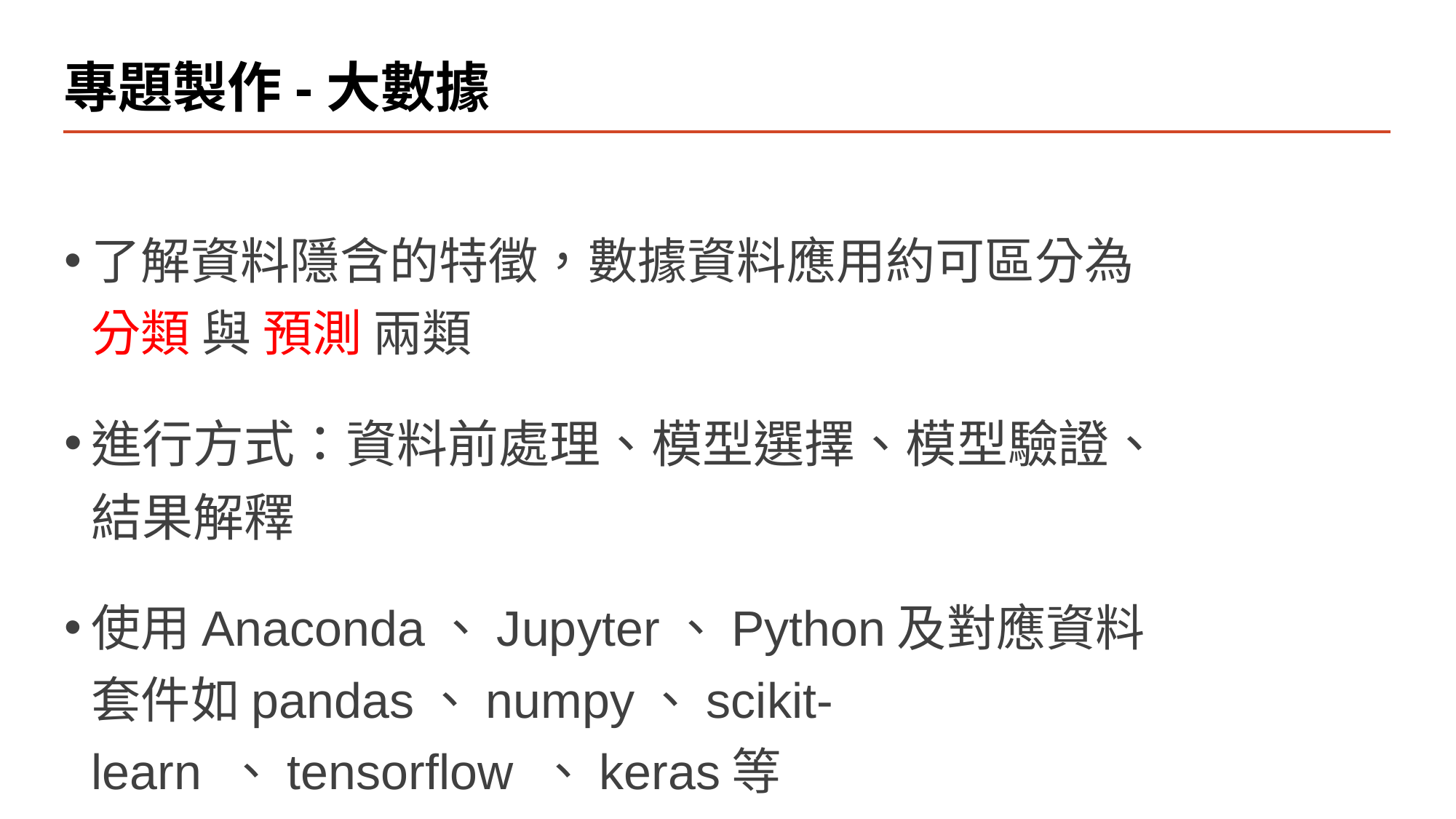

# 專題製作-大數據
了解資料隱含的特徵，數據資料應用約可區分為 分類 與 預測 兩類
進行方式：資料前處理、模型選擇、模型驗證、結果解釋
使用Anaconda、Jupyter、Python及對應資料套件如pandas、numpy、scikit-learn 、tensorflow 、keras等